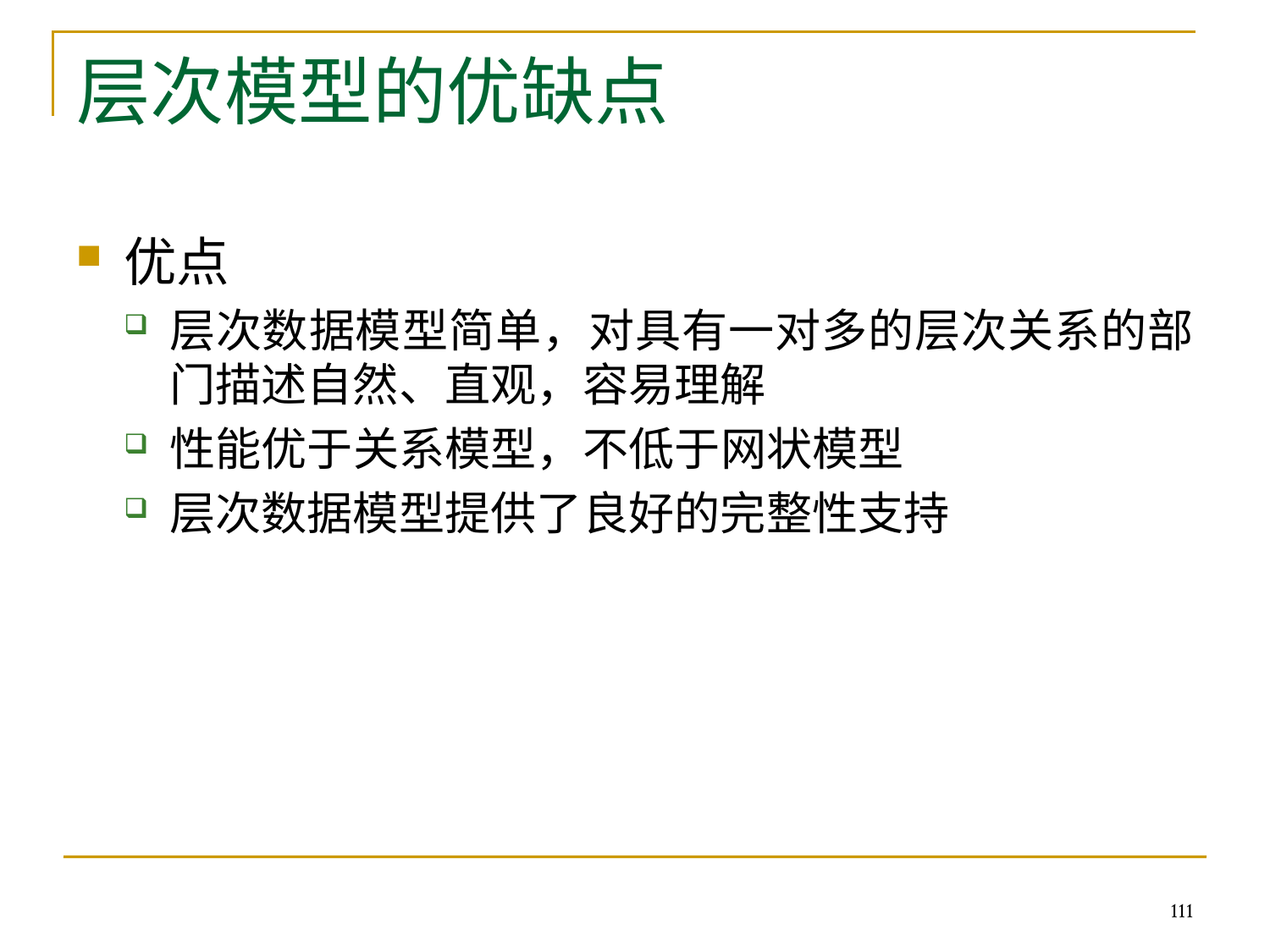

# 层次模型的优缺点
优点
层次数据模型简单，对具有一对多的层次关系的部门描述自然、直观，容易理解
性能优于关系模型，不低于网状模型
层次数据模型提供了良好的完整性支持

111